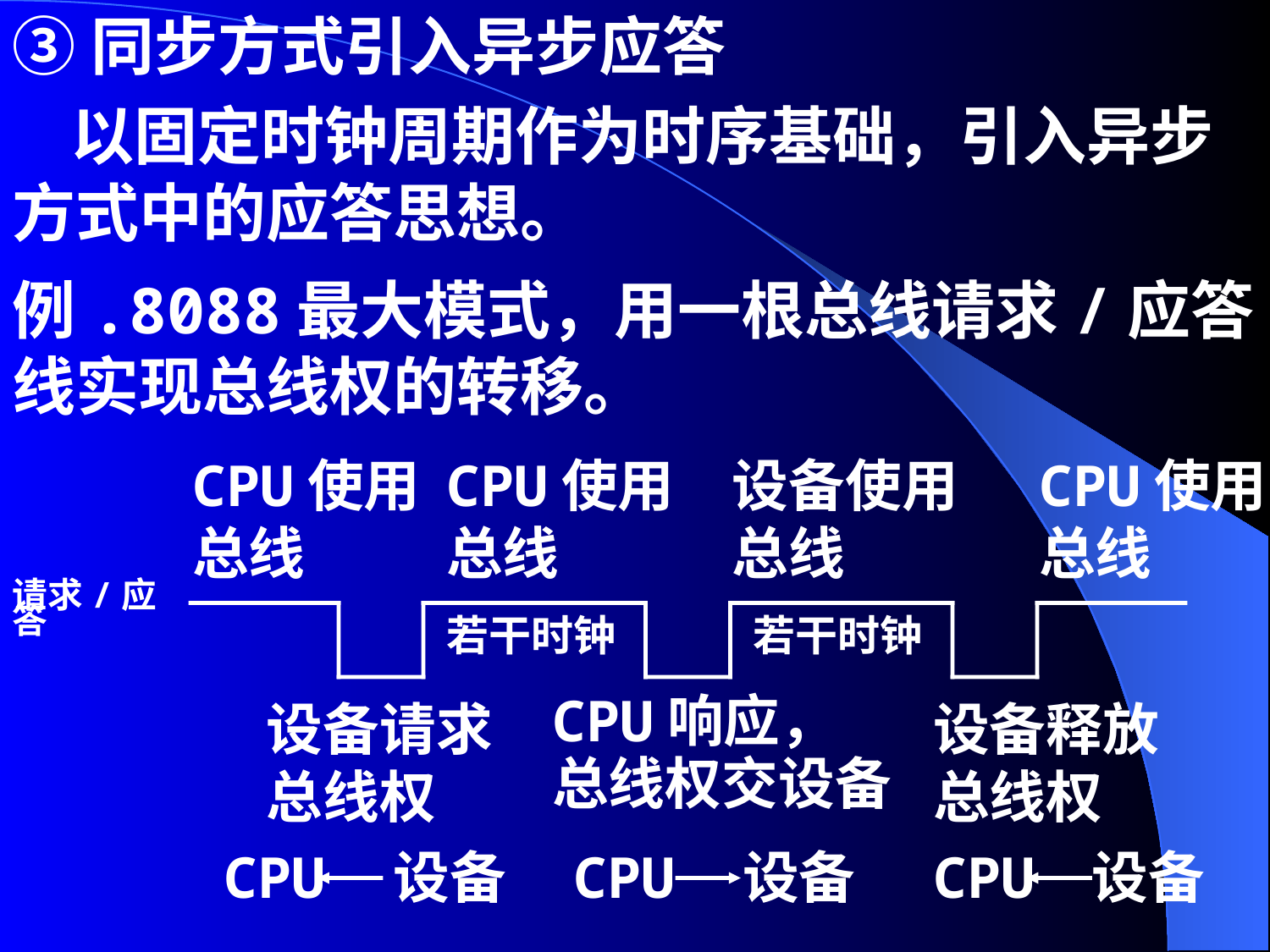

③同步方式引入异步应答
   以固定时钟周期作为时序基础，引入异步
方式中的应答思想。
例.8088最大模式，用一根总线请求/应答线实现总线权的转移。
CPU使用总线
CPU使用总线
设备使用总线
CPU使用总线
请求/应答

若干时钟
若干时钟
设备请求总线权
设备释放总线权
CPU响应，
总线权交设备
CPU
设备
CPU
设备
CPU
设备